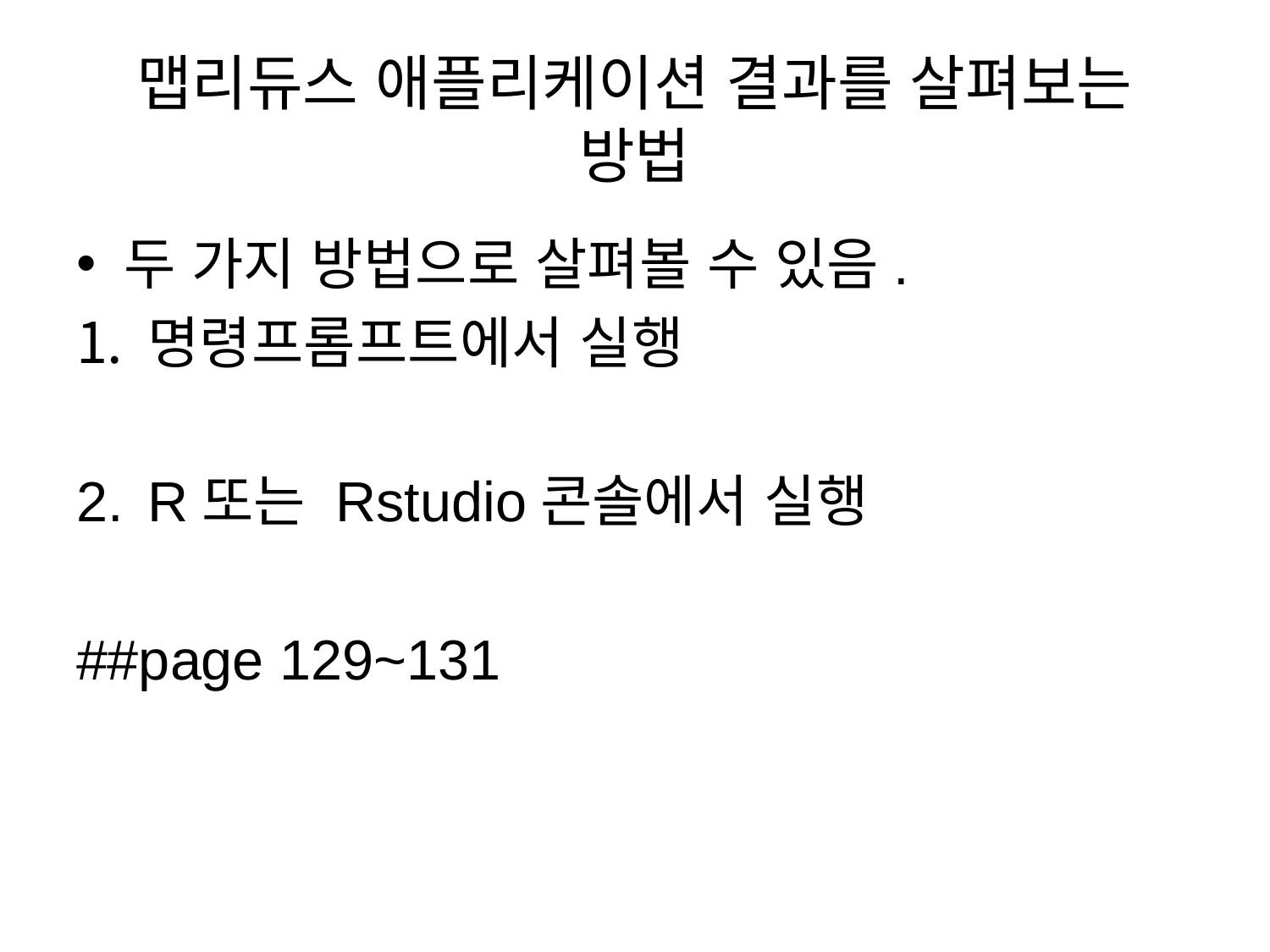

# 맵리듀스 애플리케이션 결과를 살펴보는 방법
두 가지 방법으로 살펴볼 수 있음.
명령프롬프트에서 실행

R또는 Rstudio콘솔에서 실행

##page 129~131